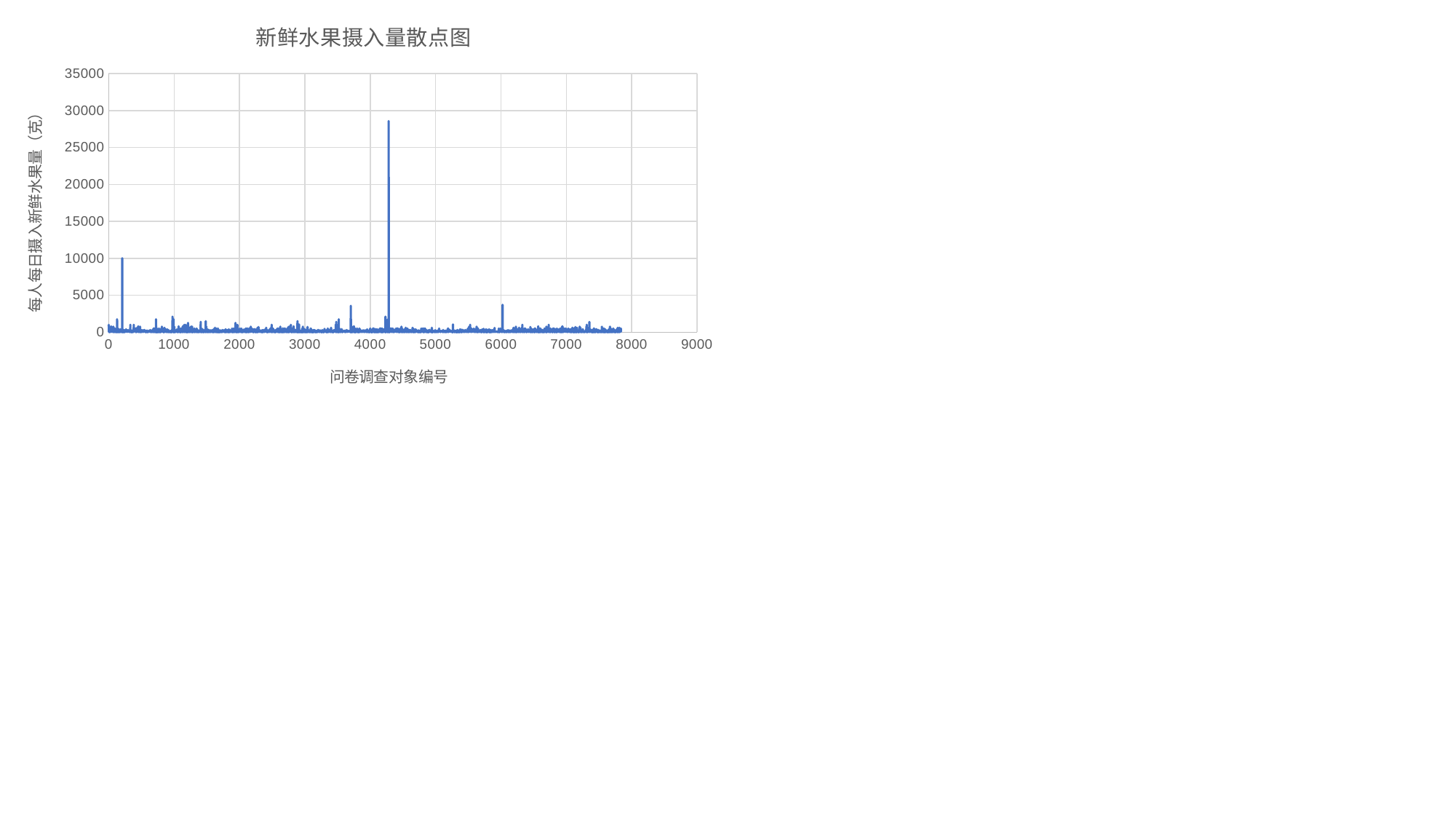

### Chart: 新鲜水果摄入量散点图

| Category | 水果克每日 |
|---|---|